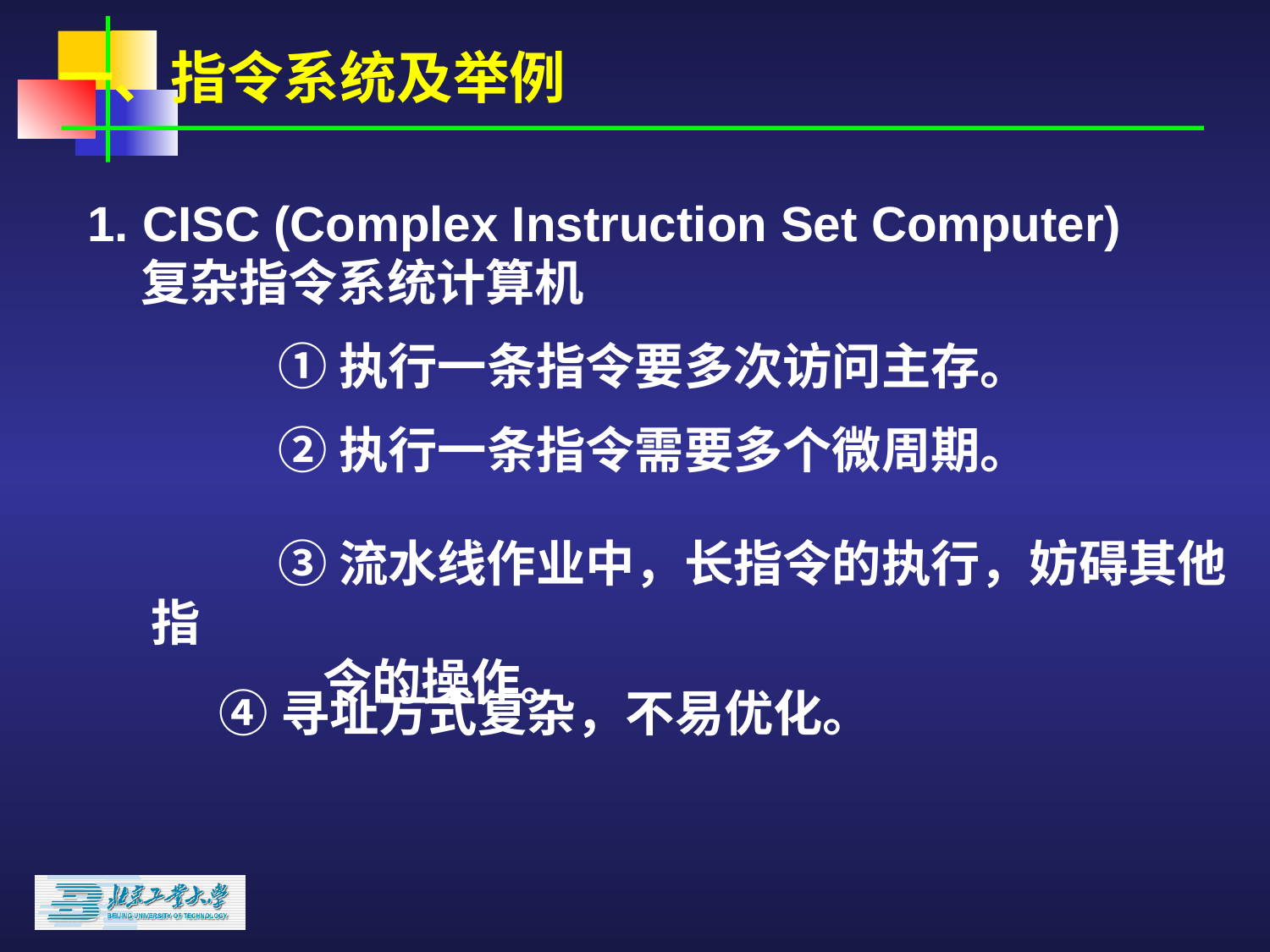

一、指令系统及举例

1. CISC (Complex Instruction Set Computer)
   复杂指令系统计算机
	①执行一条指令要多次访问主存。
	②执行一条指令需要多个微周期。

	③流水线作业中，长指令的执行，妨碍其他指
	    令的操作。
④寻址方式复杂，不易优化。